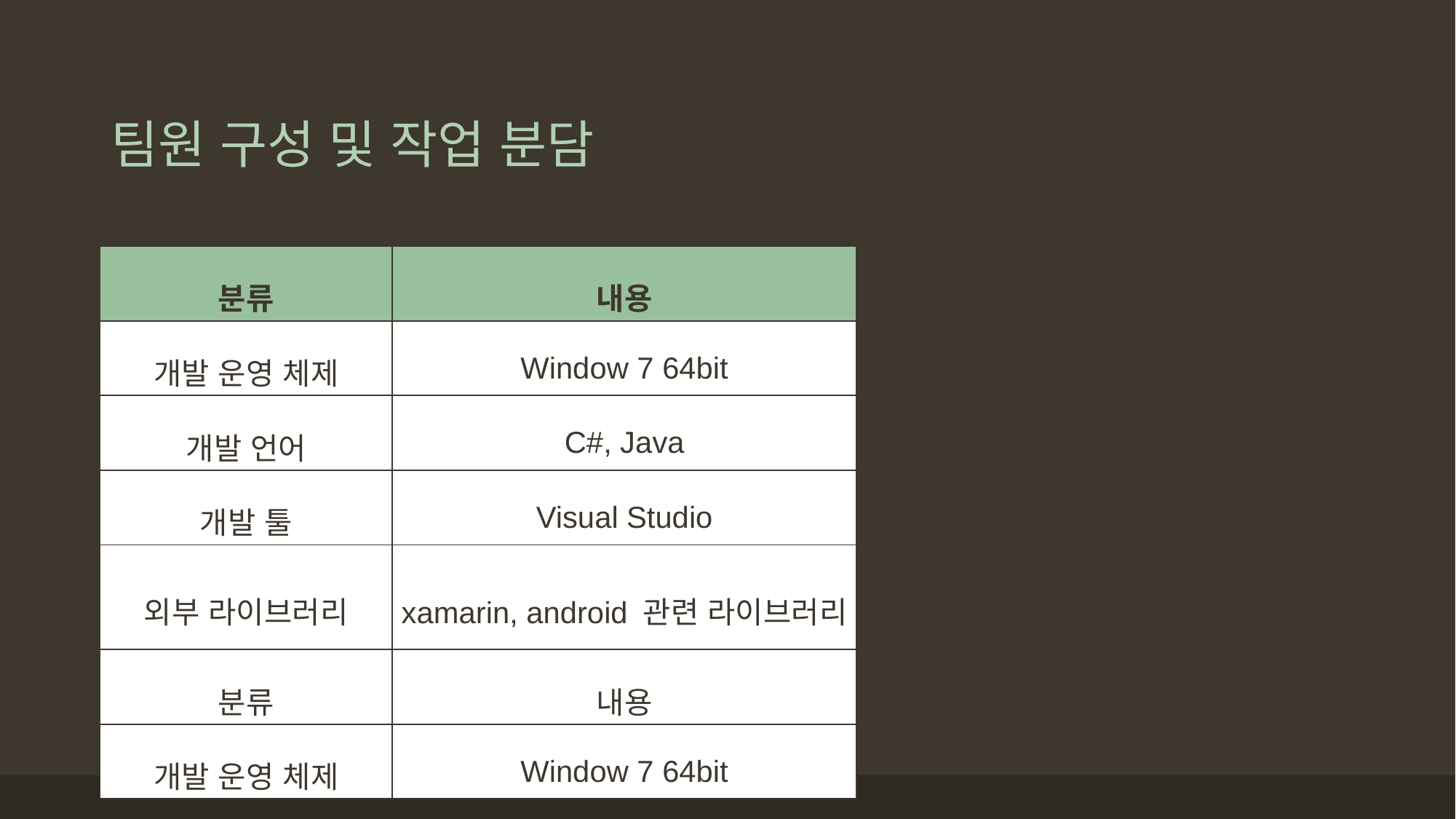

# 팀원 구성 및 작업 분담
| 분류 | 내용 |
| --- | --- |
| 개발 운영 체제 | Window 7 64bit |
| 개발 언어 | C#, Java |
| 개발 툴 | Visual Studio |
| 외부 라이브러리 | xamarin, android 관련 라이브러리 |
| 분류 | 내용 |
| 개발 운영 체제 | Window 7 64bit |